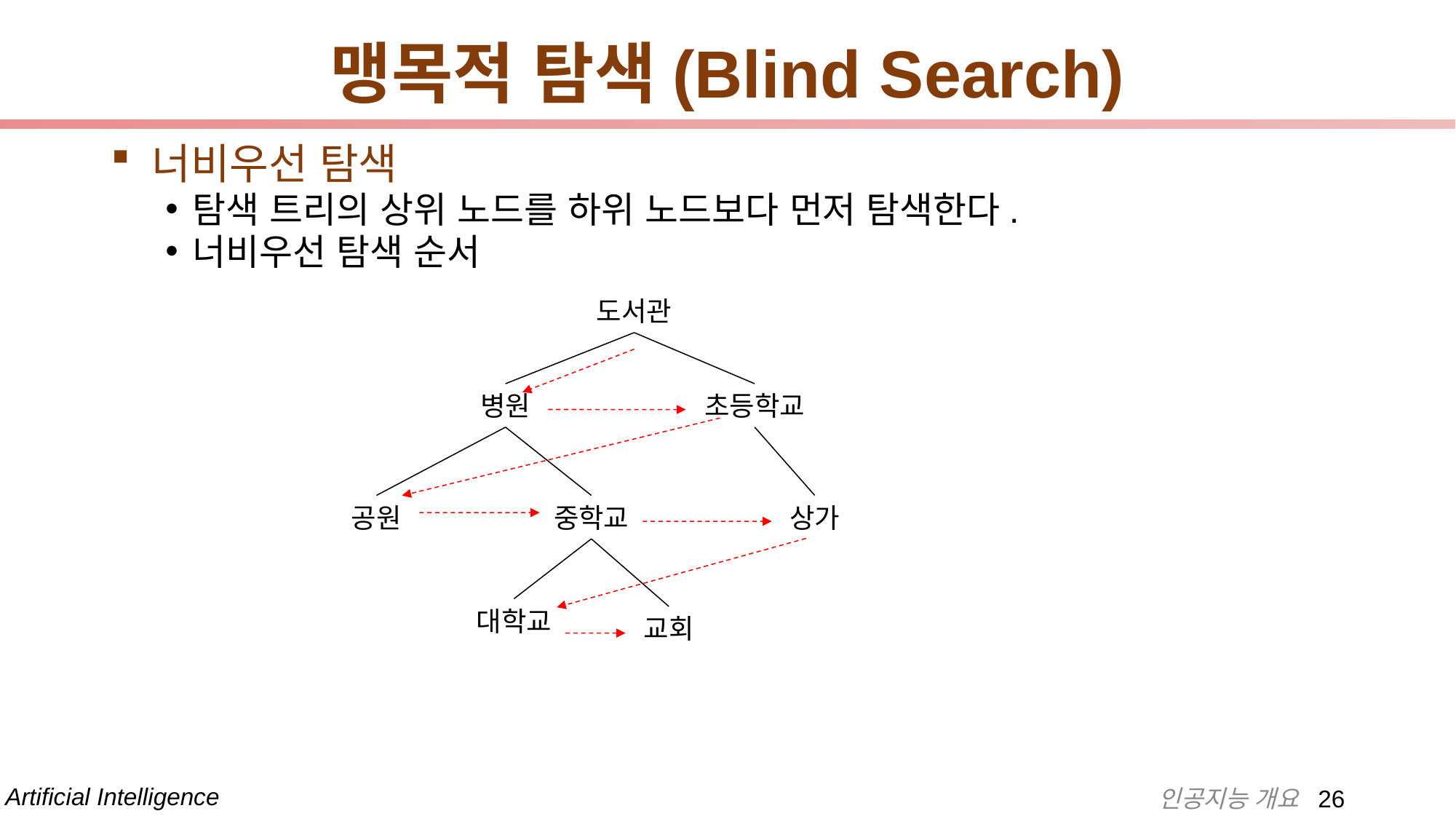

# 맹목적 탐색(Blind Search)
너비우선 탐색
탐색 트리의 상위 노드를 하위 노드보다 먼저 탐색한다.
너비우선 탐색 순서

도서관

병원
초등학교

공원
중학교
상가

대학교
교회